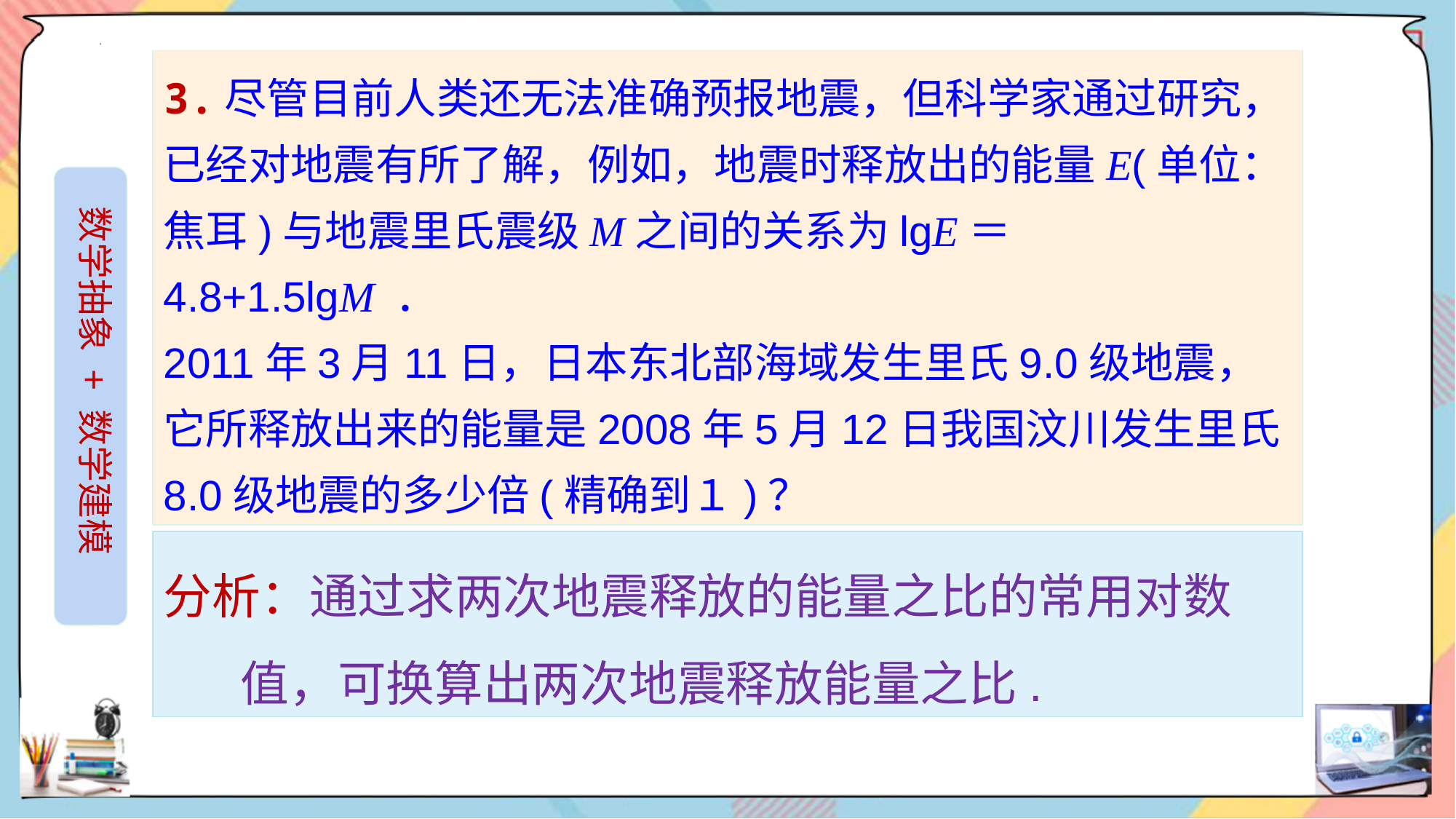

3.尽管目前人类还无法准确预报地震，但科学家通过研究，已经对地震有所了解，例如，地震时释放出的能量E(单位：焦耳)与地震里氏震级M之间的关系为lgE＝4.8+1.5lgM ．
2011年3月11日，日本东北部海域发生里氏9.0级地震，它所释放出来的能量是2008年5月12日我国汶川发生里氏8.0级地震的多少倍(精确到１)？
  数学抽象 + 数学建模
分析：通过求两次地震释放的能量之比的常用对数
      值，可换算出两次地震释放能量之比.